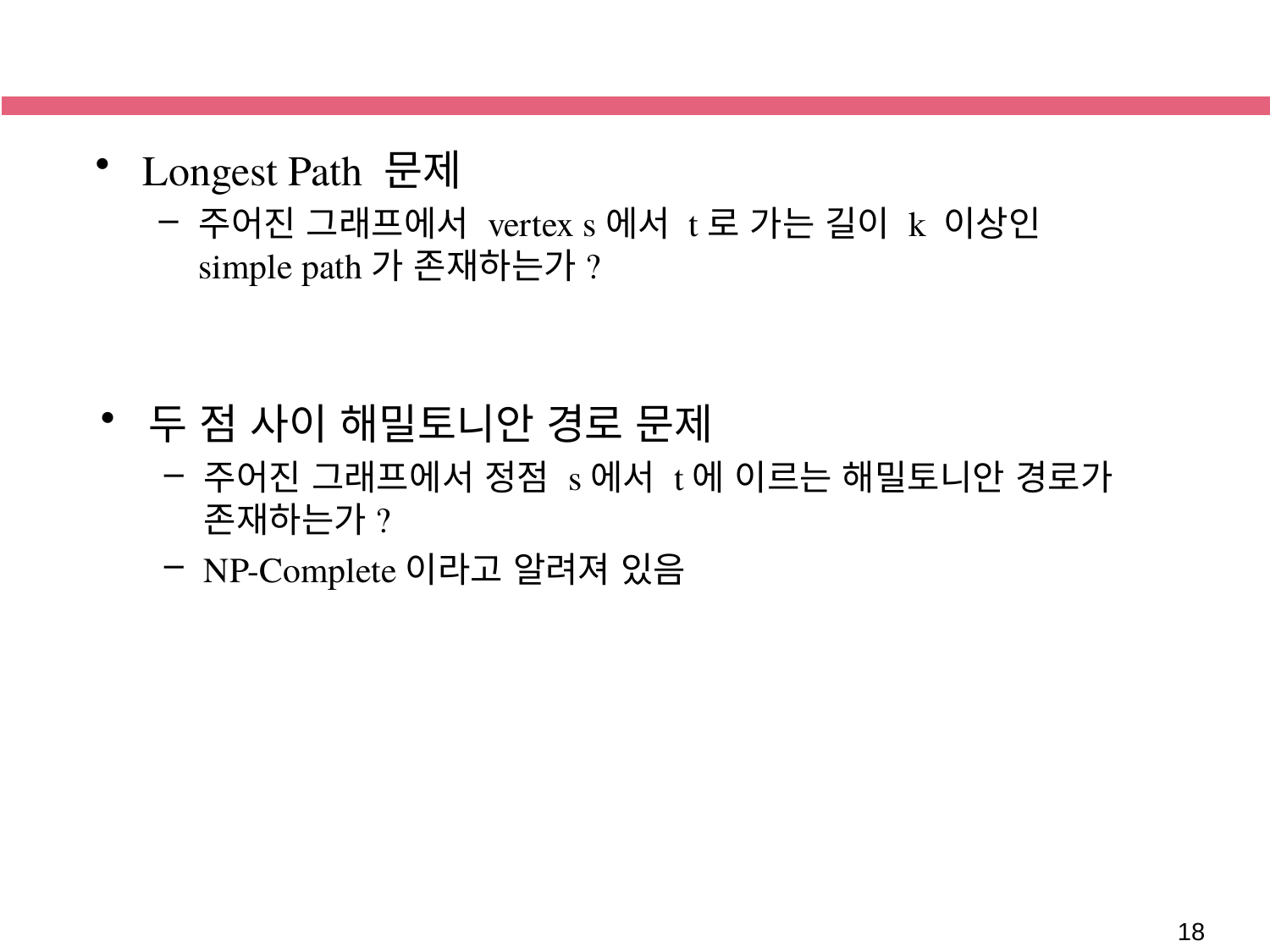

Longest Path 문제
주어진 그래프에서 vertex s에서 t로 가는 길이 k 이상인 simple path가 존재하는가?

두 점 사이 해밀토니안 경로 문제
주어진 그래프에서 정점 s에서 t에 이르는 해밀토니안 경로가 존재하는가?
NP-Complete이라고 알려져 있음